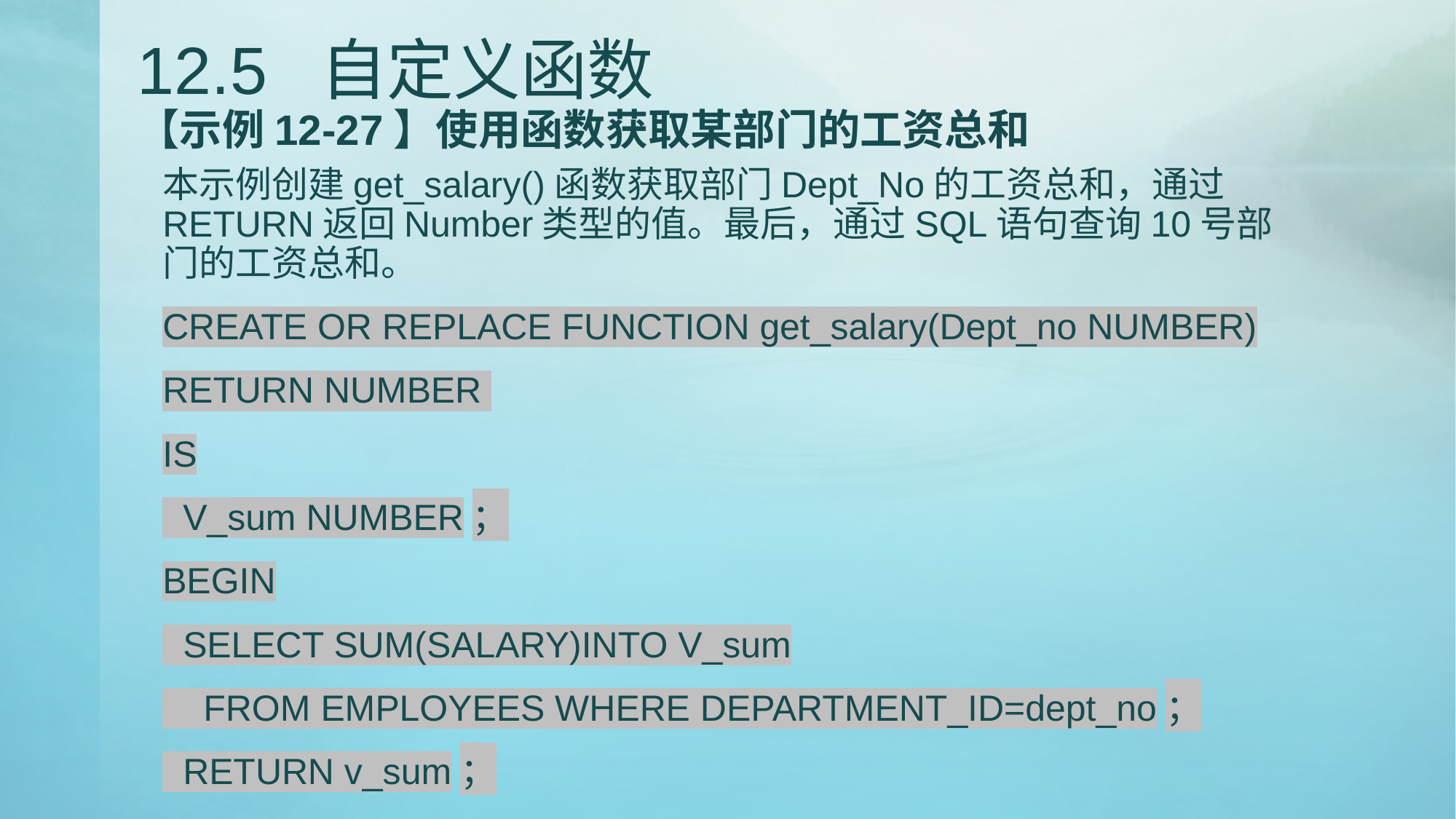

# 12.5  自定义函数 【示例12-27】使用函数获取某部门的工资总和
本示例创建get_salary()函数获取部门Dept_No的工资总和，通过RETURN返回Number类型的值。最后，通过SQL语句查询10号部门的工资总和。
CREATE OR REPLACE FUNCTION get_salary(Dept_no NUMBER)
RETURN NUMBER
IS
  V_sum NUMBER；
BEGIN
  SELECT SUM(SALARY)INTO V_sum
    FROM EMPLOYEES WHERE DEPARTMENT_ID=dept_no；
  RETURN v_sum；